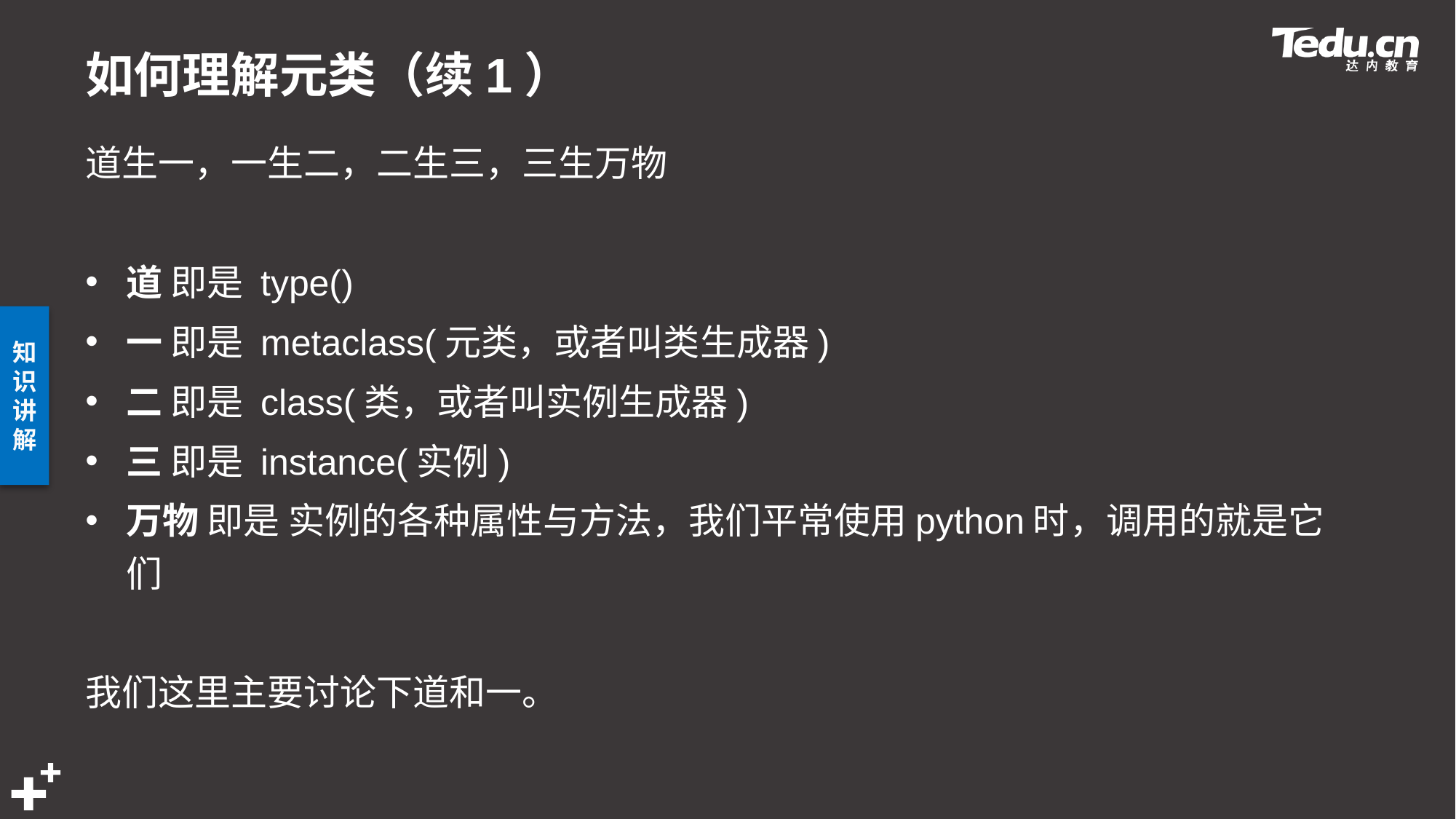

# 如何理解元类（续1）
道生一，一生二，二生三，三生万物

道 即是 type()
一 即是 metaclass(元类，或者叫类生成器)
二 即是 class(类，或者叫实例生成器)
三 即是 instance(实例)
万物 即是 实例的各种属性与方法，我们平常使用python时，调用的就是它们

我们这里主要讨论下道和一。